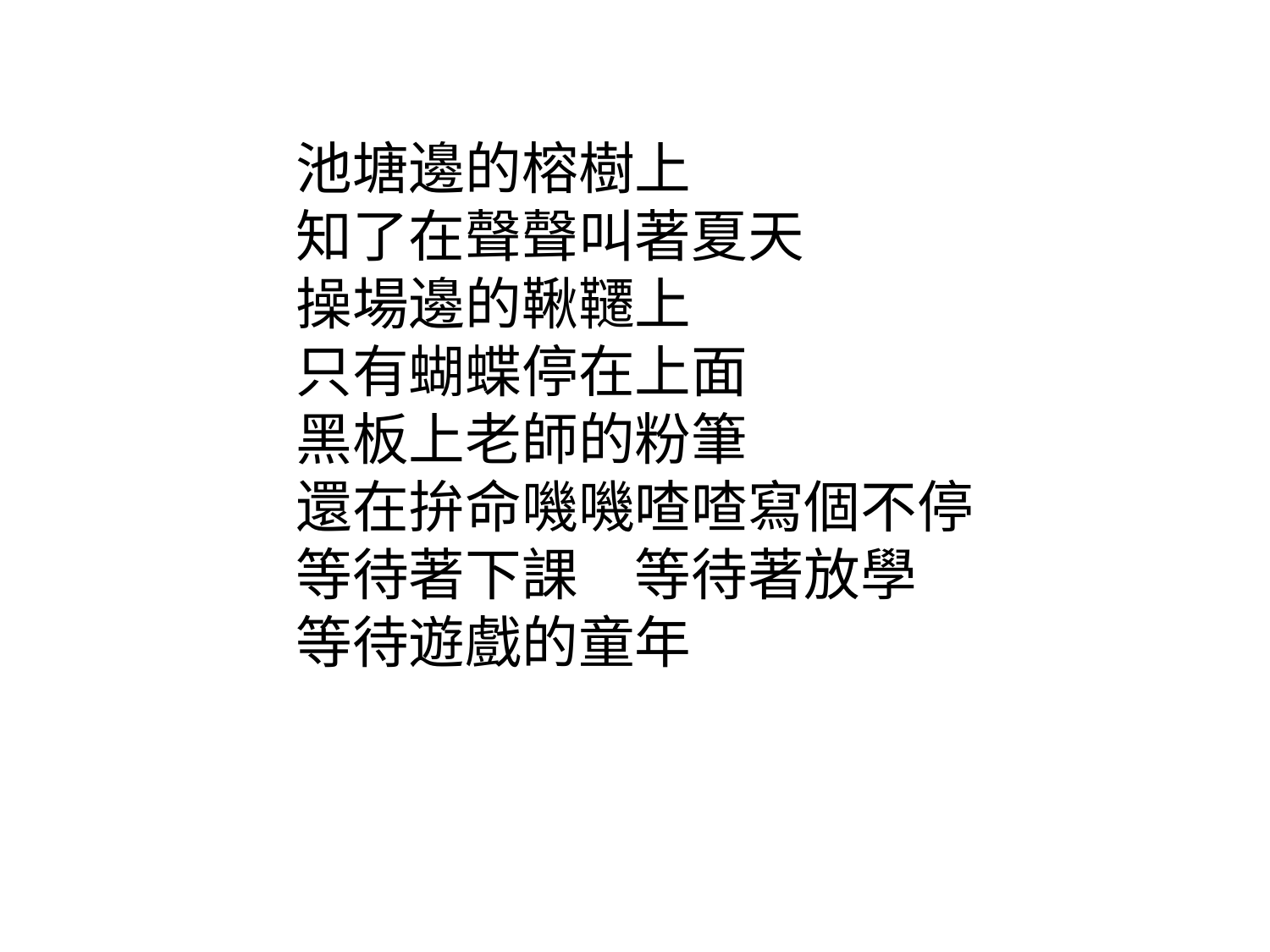

池塘邊的榕樹上
知了在聲聲叫著夏天
操場邊的鞦韆上
只有蝴蝶停在上面
黑板上老師的粉筆
還在拚命嘰嘰喳喳寫個不停
等待著下課　等待著放學
等待遊戲的童年